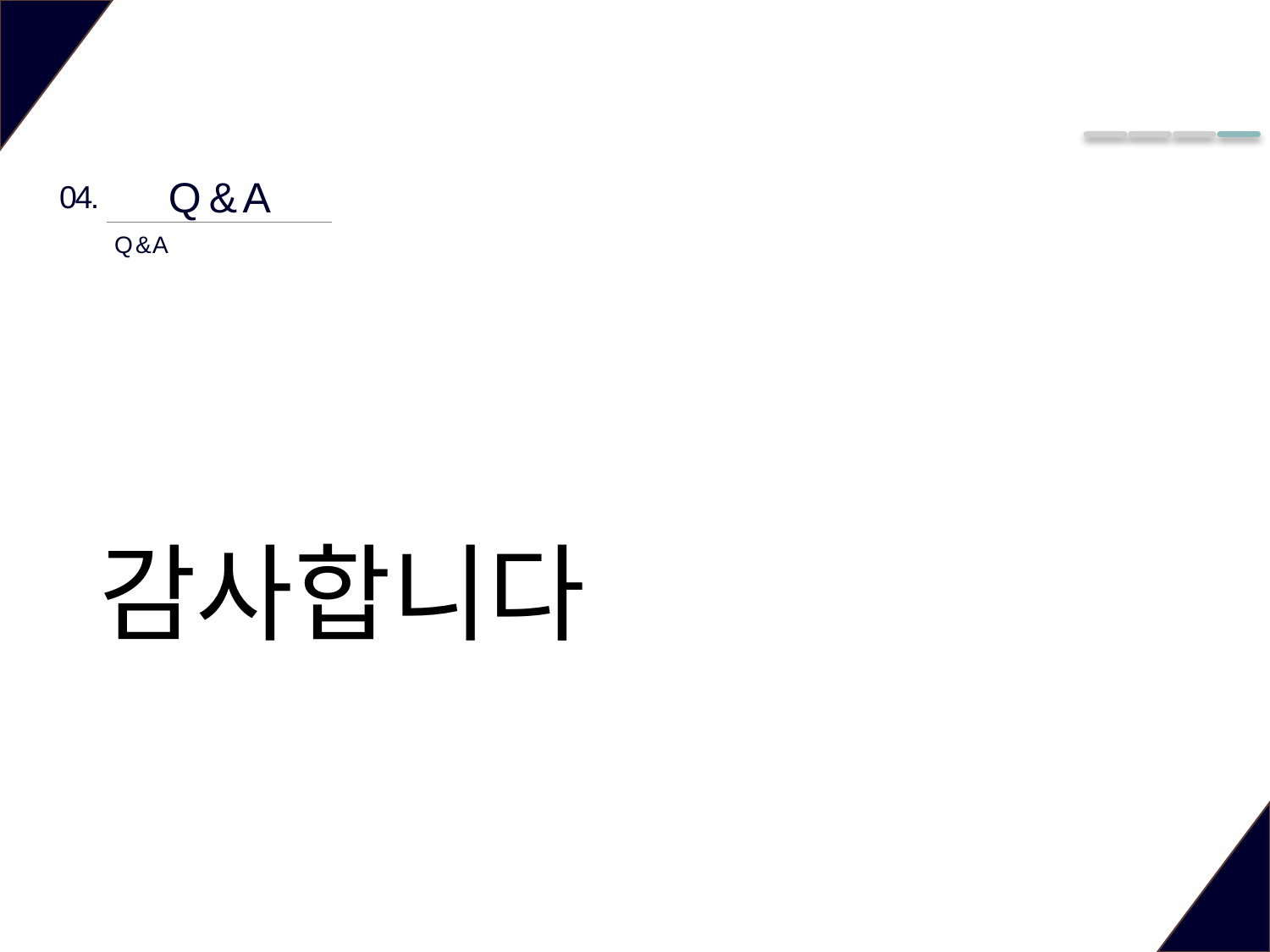

Q & A
04.

감사합니다
Q & A